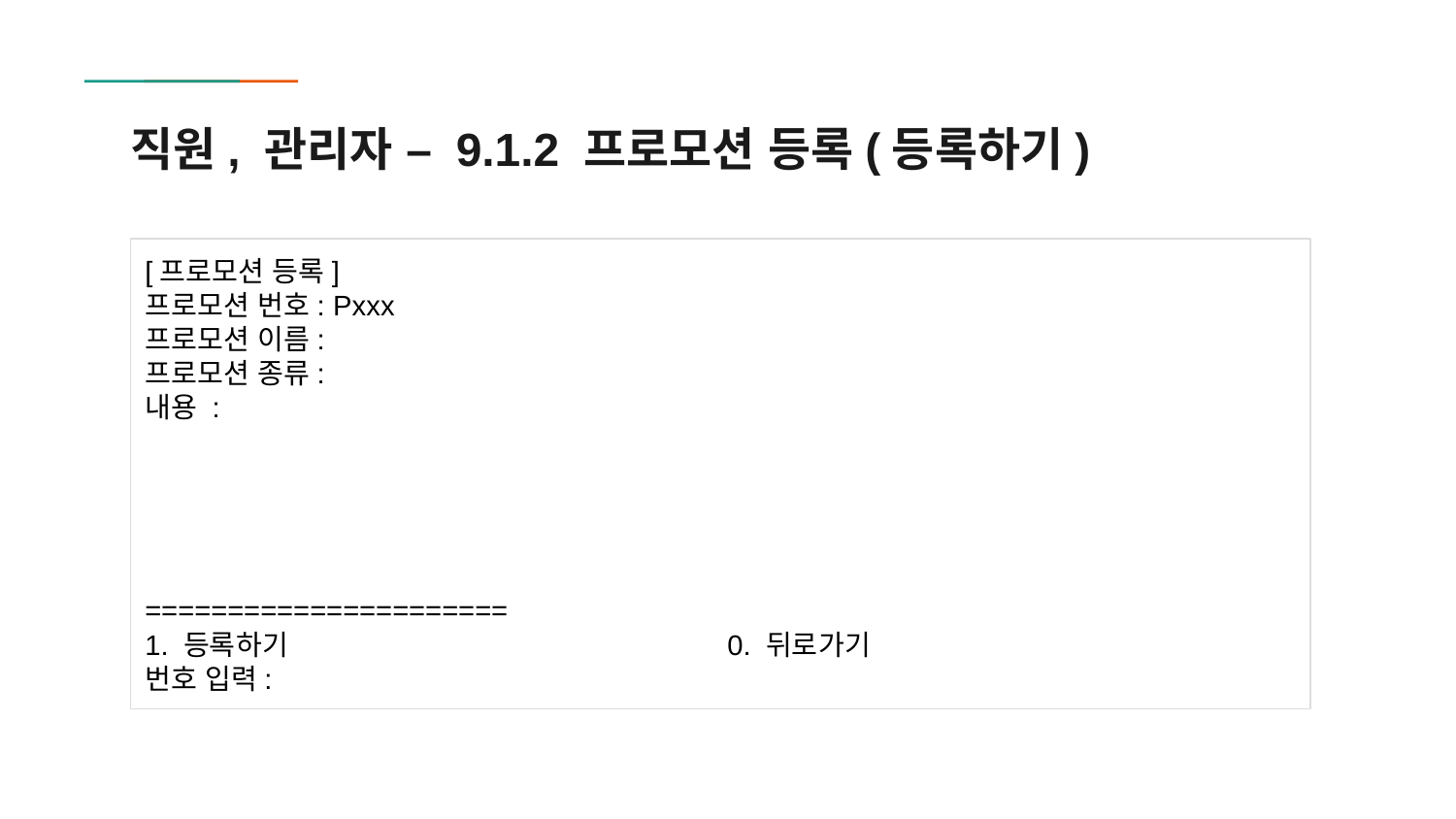

# 직원, 관리자 – 9.1.2 프로모션 등록(등록하기)
[프로모션 등록]
프로모션 번호: Pxxx
프로모션 이름:
프로모션 종류:
내용 :

======================
1. 등록하기				0. 뒤로가기
번호 입력: